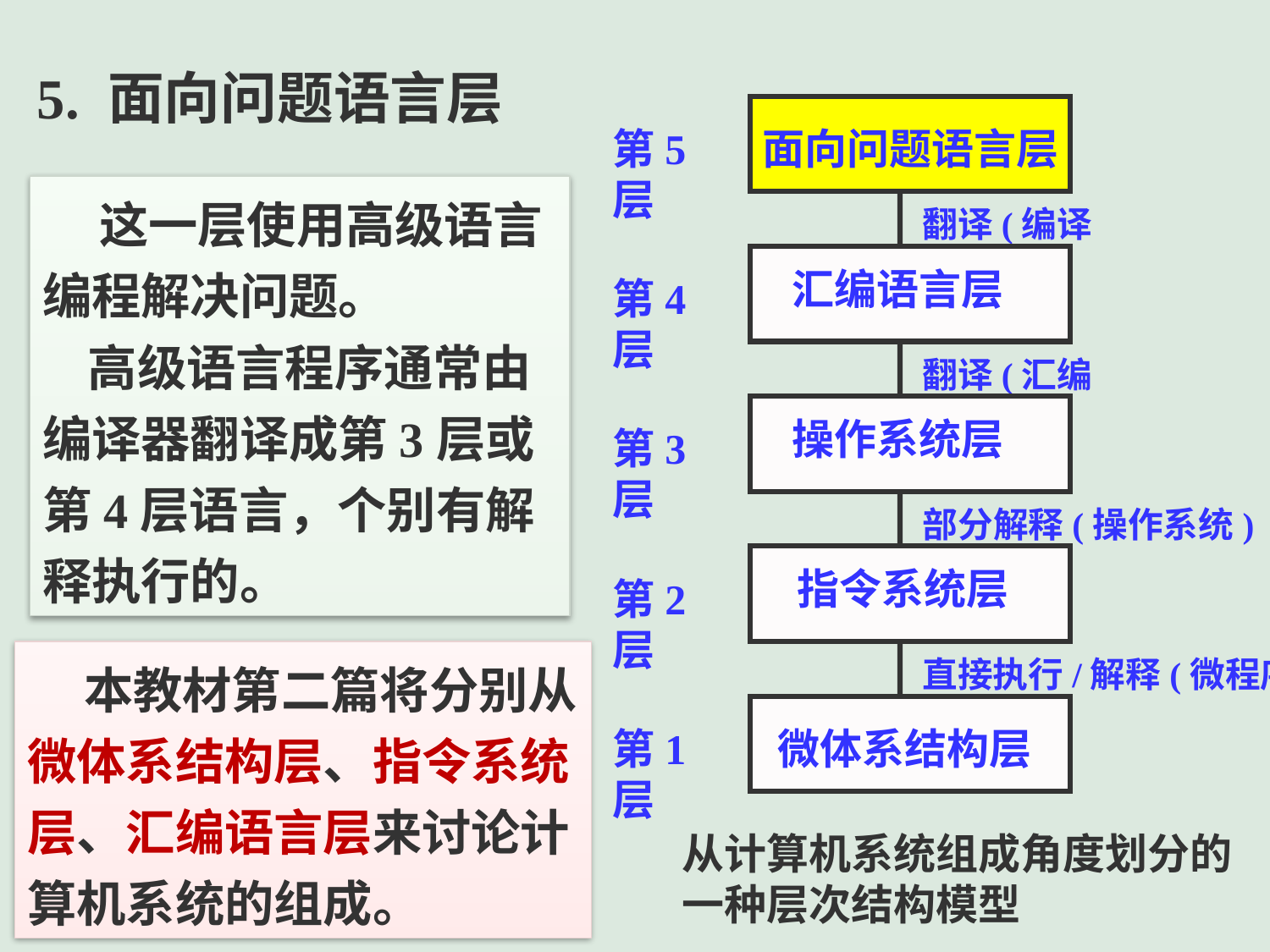

5. 面向问题语言层

第5层
面向问题语言层
    这一层使用高级语言编程解决问题。
   高级语言程序通常由编译器翻译成第3层或第4层语言，个别有解释执行的。

翻译(编译器)

汇编语言层
第4层

翻译(汇编器)

操作系统层
第3层

部分解释(操作系统)

指令系统层
第2层

    本教材第二篇将分别从微体系结构层、指令系统层、汇编语言层来讨论计算机系统的组成。
直接执行/解释(微程序)

第1层
微体系结构层
从计算机系统组成角度划分的一种层次结构模型